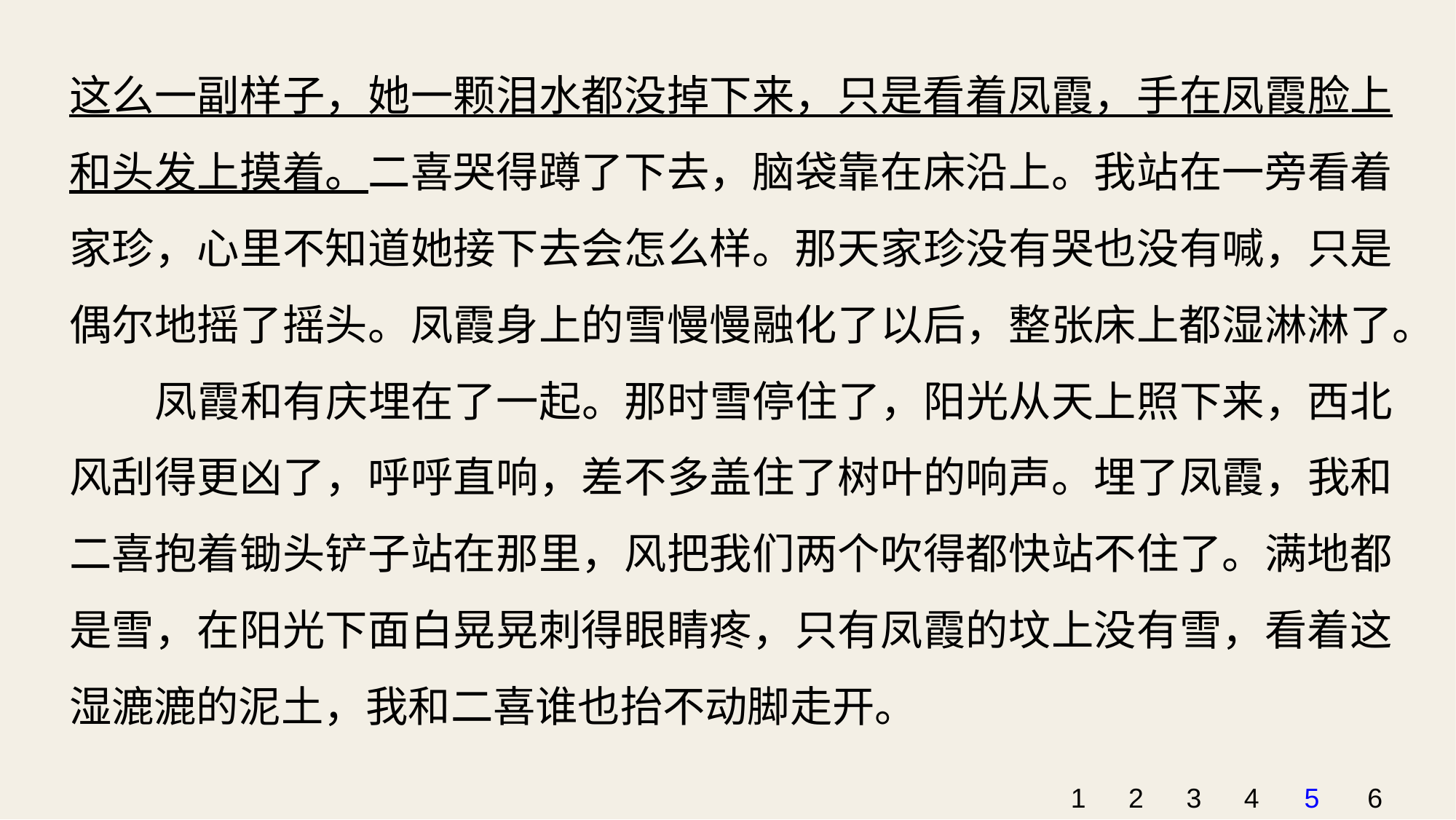

这么一副样子，她一颗泪水都没掉下来，只是看着凤霞，手在凤霞脸上和头发上摸着。二喜哭得蹲了下去，脑袋靠在床沿上。我站在一旁看着家珍，心里不知道她接下去会怎么样。那天家珍没有哭也没有喊，只是偶尔地摇了摇头。凤霞身上的雪慢慢融化了以后，整张床上都湿淋淋了。
凤霞和有庆埋在了一起。那时雪停住了，阳光从天上照下来，西北风刮得更凶了，呼呼直响，差不多盖住了树叶的响声。埋了凤霞，我和二喜抱着锄头铲子站在那里，风把我们两个吹得都快站不住了。满地都是雪，在阳光下面白晃晃刺得眼睛疼，只有凤霞的坟上没有雪，看着这湿漉漉的泥土，我和二喜谁也抬不动脚走开。
1
2
3
4
5
6